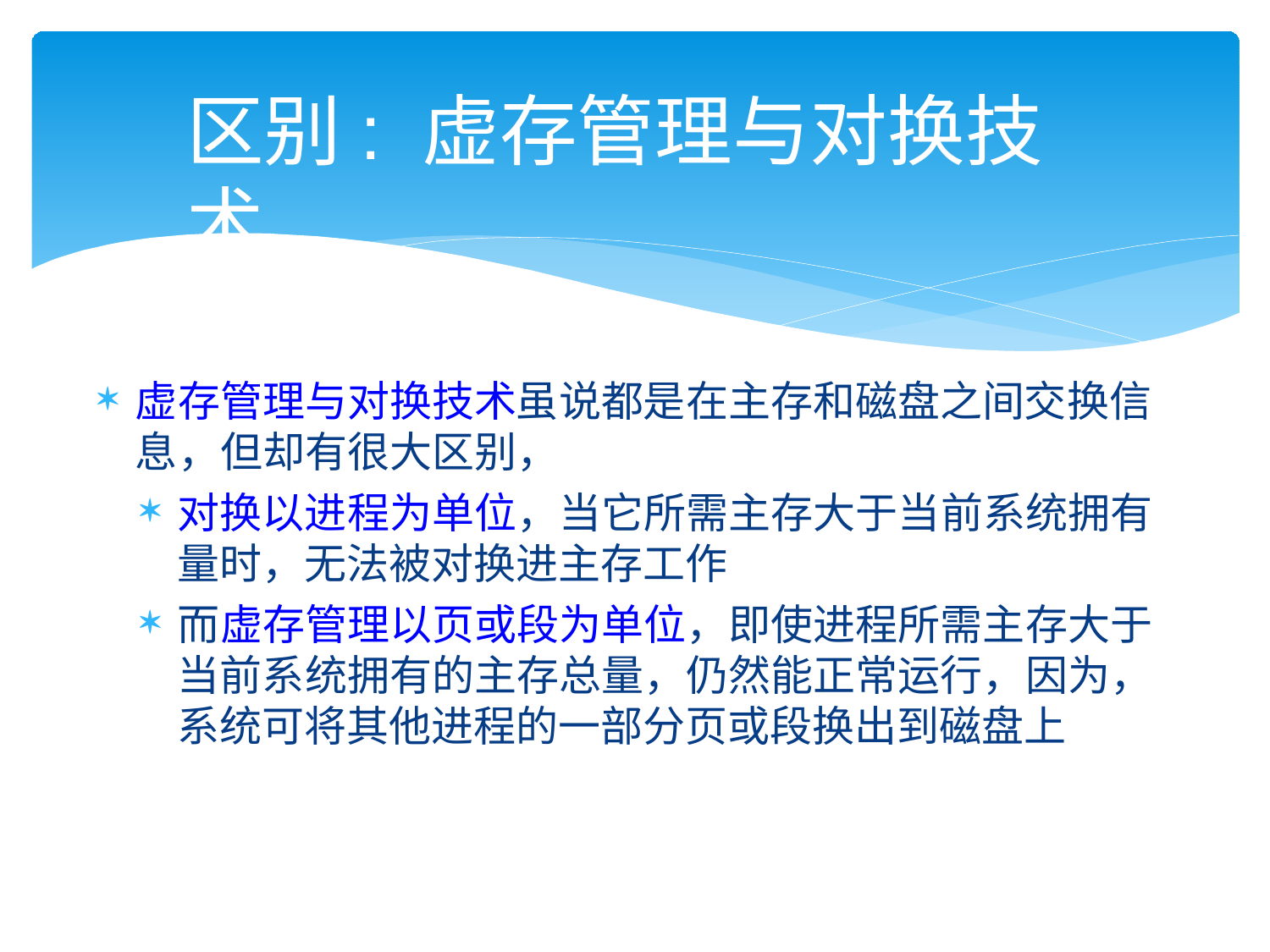

# 区别: 虚存管理与对换技术

虚存管理与对换技术虽说都是在主存和磁盘之间交换信 息，但却有很大区别，
对换以进程为单位，当它所需主存大于当前系统拥有 量时，无法被对换进主存工作
而虚存管理以页或段为单位，即使进程所需主存大于 当前系统拥有的主存总量，仍然能正常运行，因为， 系统可将其他进程的一部分页或段换出到磁盘上